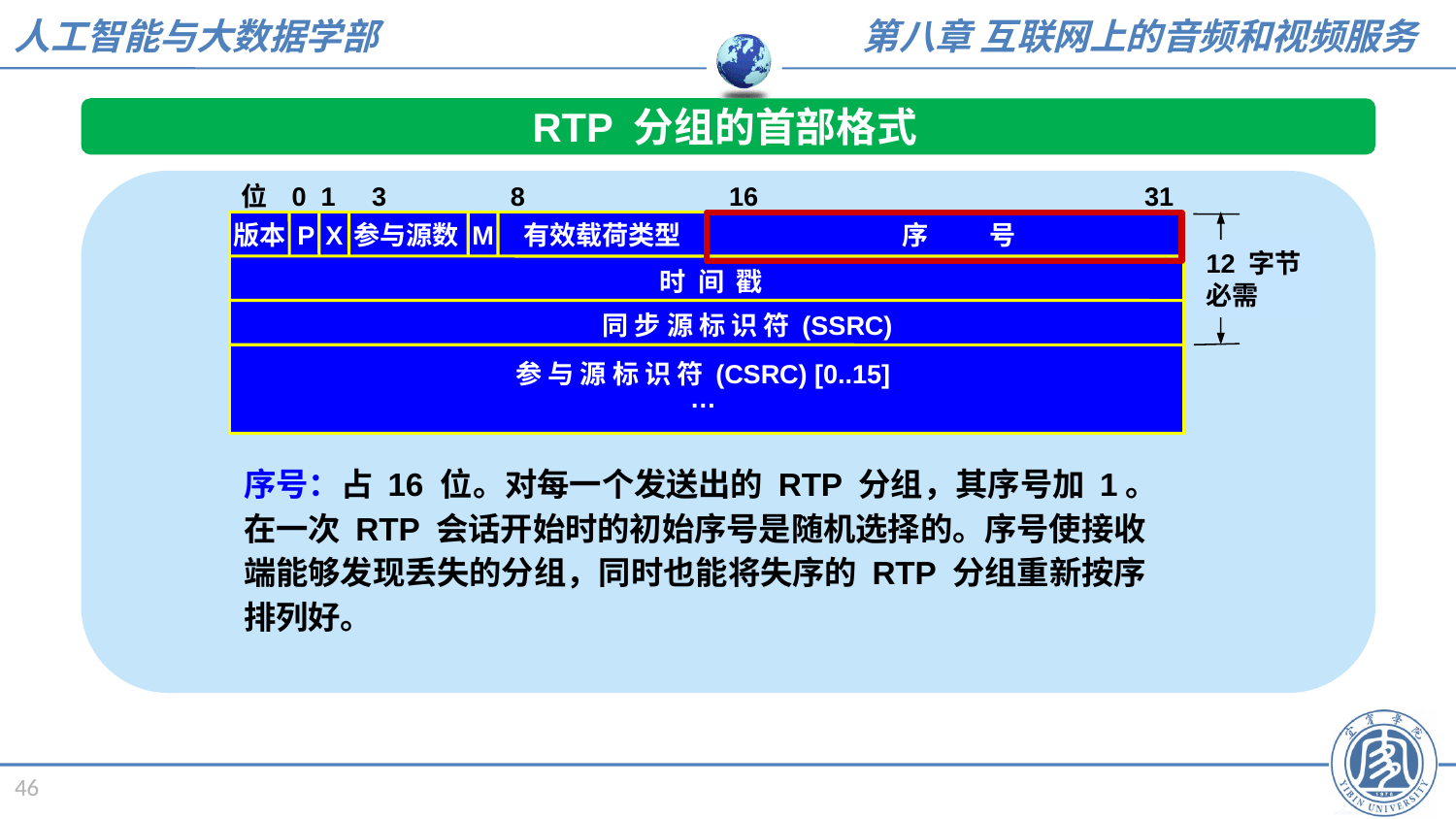

RTP 分组的首部格式

位   0  1     3                 8                            16                                                     31
版本

参与源数

有效载荷类型

X
M
序          号
P

12 字节
必需

时  间  戳

同 步 源 标 识 符 (SSRC)

参 与 源 标 识 符 (CSRC) [0..15]
…
序号：占 16 位。对每一个发送出的 RTP 分组，其序号加 1。在一次 RTP 会话开始时的初始序号是随机选择的。序号使接收端能够发现丢失的分组，同时也能将失序的 RTP 分组重新按序排列好。
46